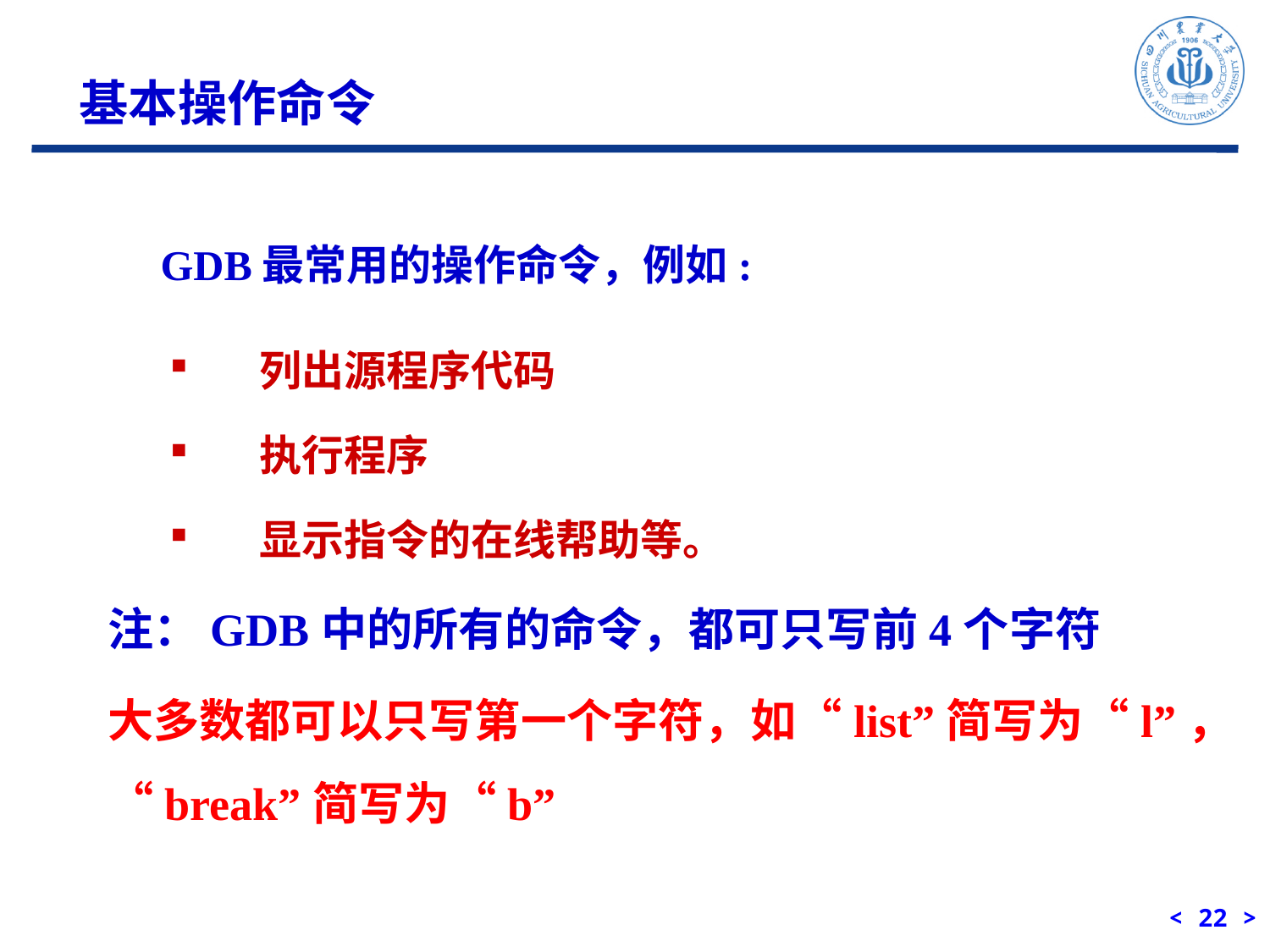

基本操作命令
     GDB最常用的操作命令，例如:
    列出源程序代码
    执行程序
    显示指令的在线帮助等。
注：GDB中的所有的命令，都可只写前4个字符
大多数都可以只写第一个字符，如“list”简写为“l”，“break”简写为“b”